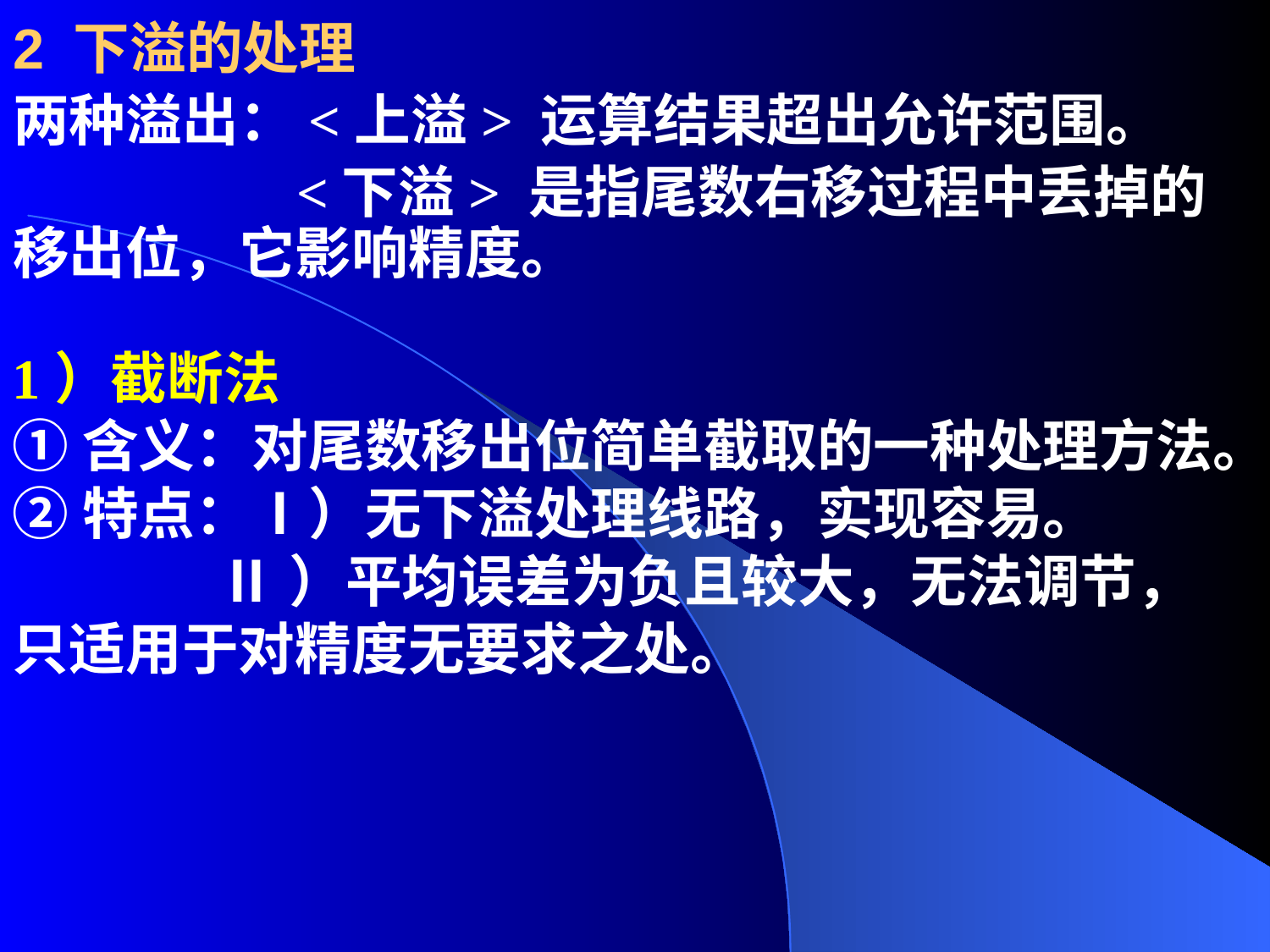

2 下溢的处理
两种溢出：<上溢> 运算结果超出允许范围。
                    <下溢> 是指尾数右移过程中丢掉的移出位，它影响精度。
1）截断法
①含义：对尾数移出位简单截取的一种处理方法。
②特点：Ⅰ）无下溢处理线路，实现容易。
                Ⅱ）平均误差为负且较大，无法调节，
只适用于对精度无要求之处。
36